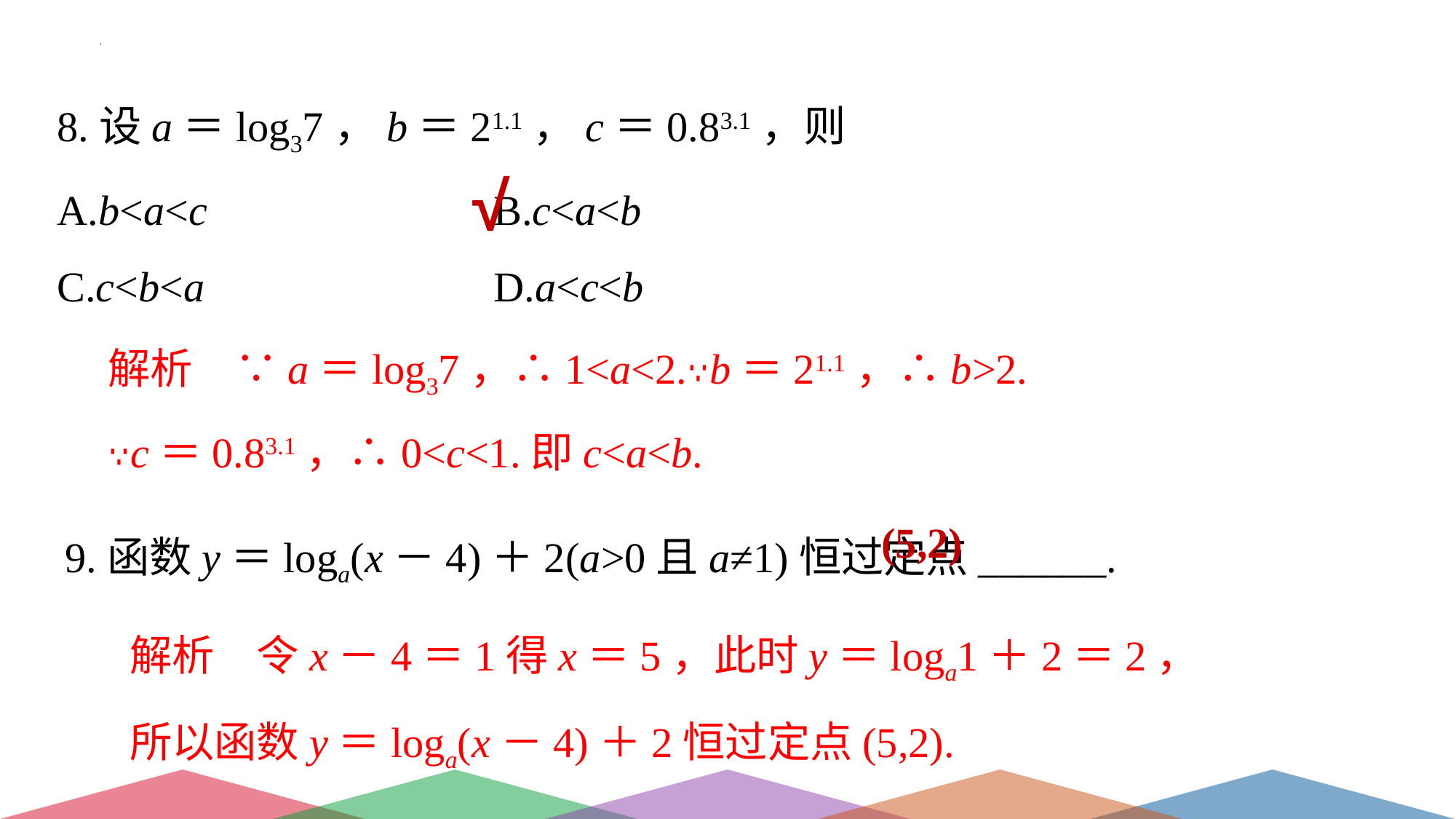

8.设a＝log37，b＝21.1，c＝0.83.1，则
A.b<a<c  			B.c<a<b
C.c<b<a  			D.a<c<b
√
解析　∵a＝log37，∴1<a<2.∵b＝21.1，∴b>2.
∵c＝0.83.1，∴0<c<1.即c<a<b.
9.函数y＝loga(x－4)＋2(a>0且a≠1)恒过定点______.
(5,2)
解析　令x－4＝1得x＝5，此时y＝loga1＋2＝2，
所以函数y＝loga(x－4)＋2恒过定点(5,2).